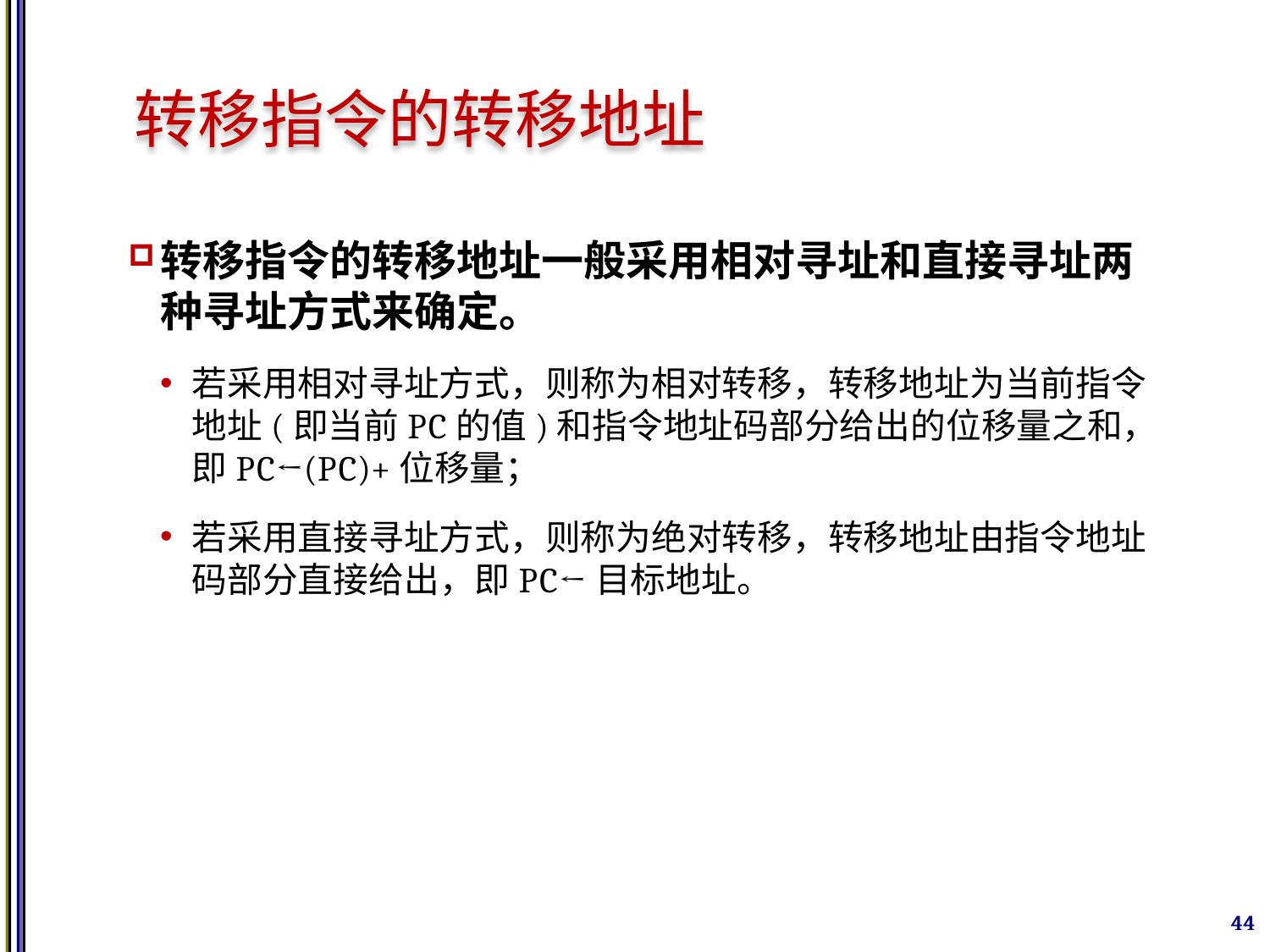

# 转移指令的转移地址
转移指令的转移地址一般采用相对寻址和直接寻址两种寻址方式来确定。
若采用相对寻址方式，则称为相对转移，转移地址为当前指令地址(即当前PC的值)和指令地址码部分给出的位移量之和，即PC←(PC)+位移量；
若采用直接寻址方式，则称为绝对转移，转移地址由指令地址码部分直接给出，即PC←目标地址。

44